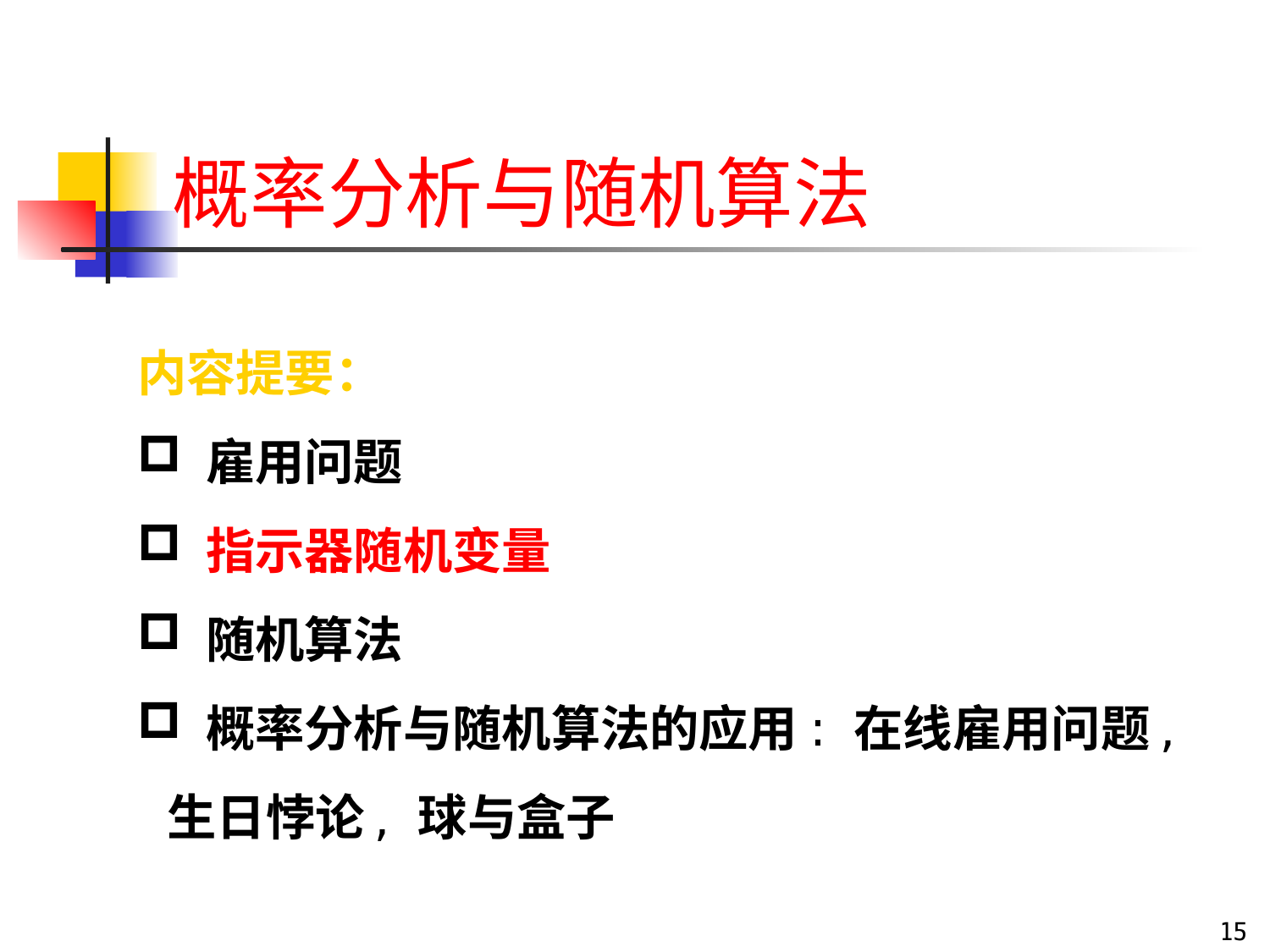

# 概率分析与随机算法
内容提要：
 雇用问题
 指示器随机变量
 随机算法
 概率分析与随机算法的应用: 在线雇用问题,  生日悖论, 球与盒子
15